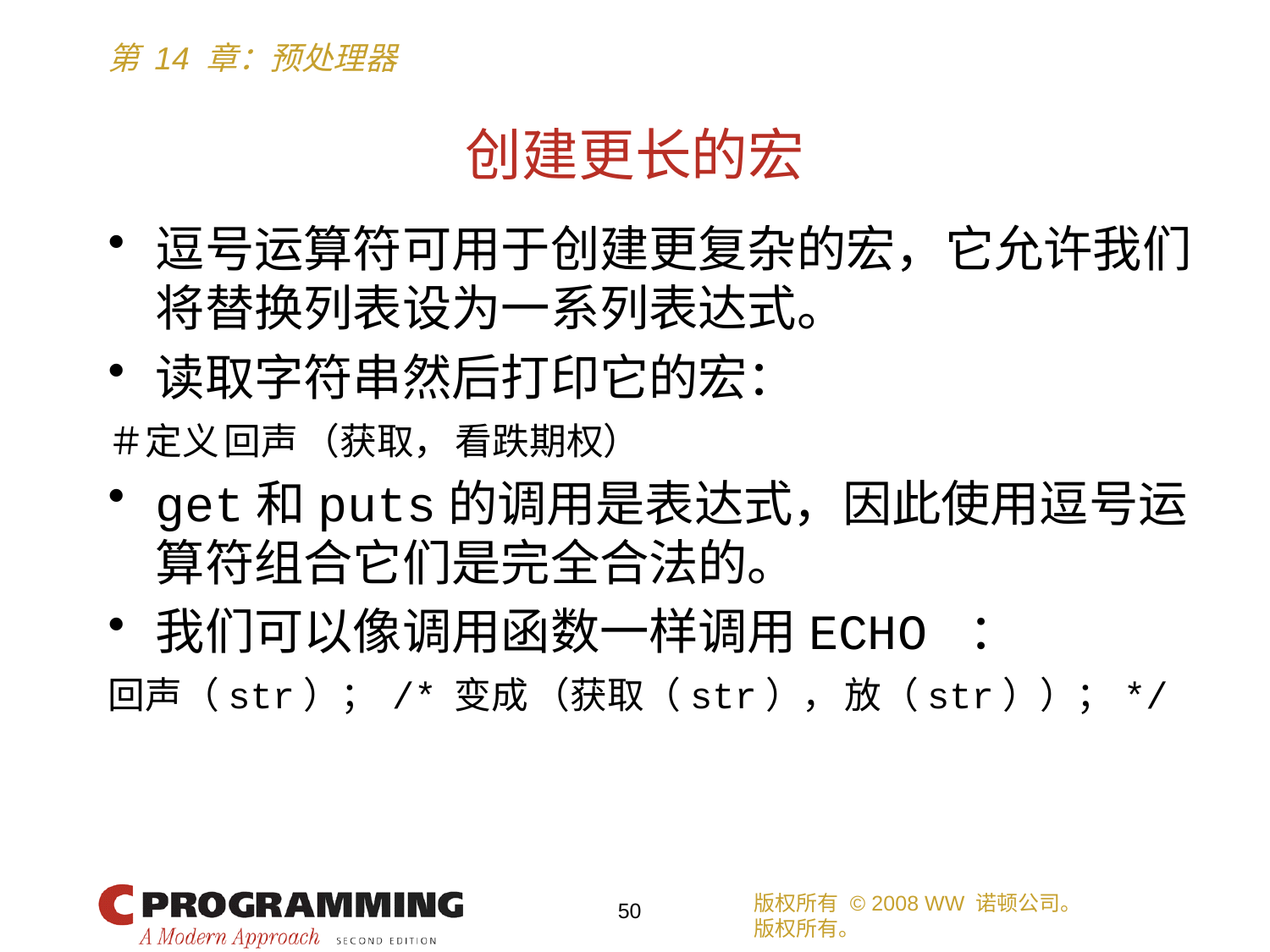

# 创建更长的宏
逗号运算符可用于创建更复杂的宏，它允许我们将替换列表设为一系列表达式。
读取字符串然后打印它的宏：
＃定义 回声 （获取， 看跌期权）
get和puts的调用是表达式，因此使用逗号运算符组合它们是完全合法的。
我们可以像调用函数一样调用ECHO ：
回声（str）；  /* 变成 （获取（str）， 放（str））； */
版权所有 © 2008 WW 诺顿公司。
版权所有。
50